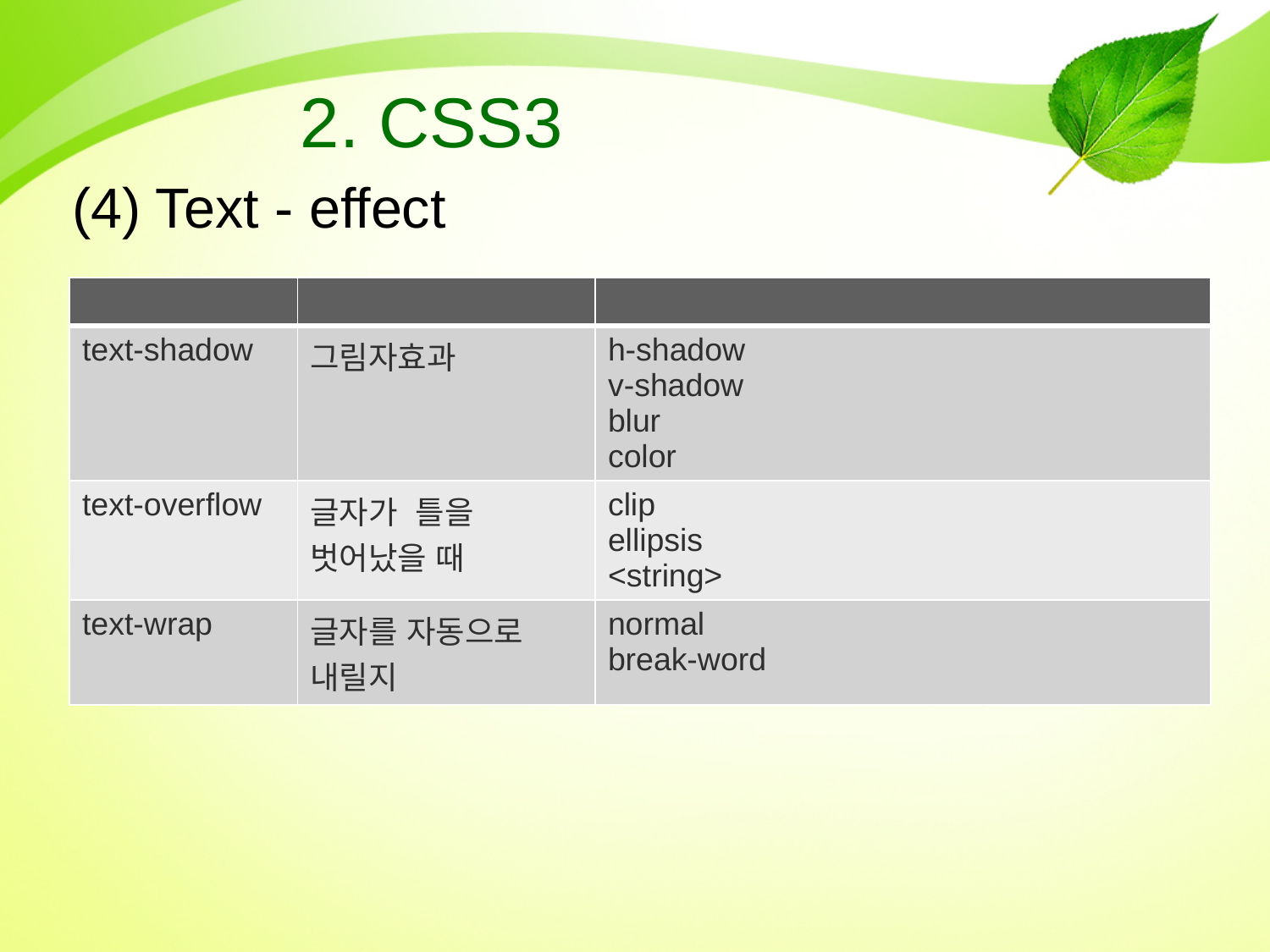

# 2. CSS3
(4) Text - effect

|  |  |  |
| --- | --- | --- |
| text-shadow | 그림자효과 | h-shadow v-shadow blur color |
| text-overflow | 글자가 틀을 벗어났을 때 | clip ellipsis <string> |
| text-wrap | 글자를 자동으로 내릴지 | normal break-word |